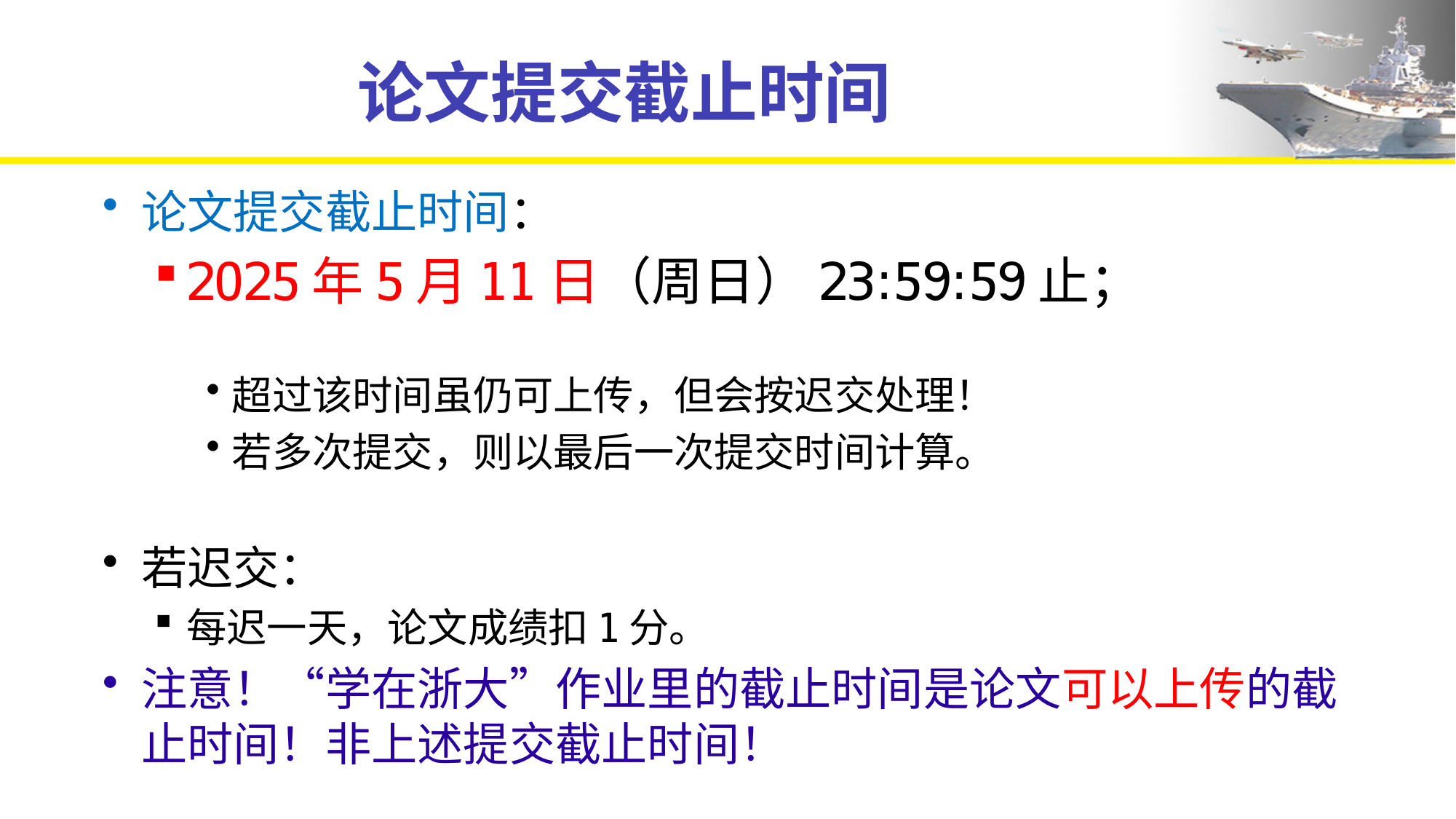

# 论文提交截止时间
论文提交截止时间：
2025年5月11日（周日）23:59:59止；

超过该时间虽仍可上传，但会按迟交处理！
若多次提交，则以最后一次提交时间计算。

若迟交：
每迟一天，论文成绩扣1分。
注意！“学在浙大”作业里的截止时间是论文可以上传的截止时间！非上述提交截止时间！